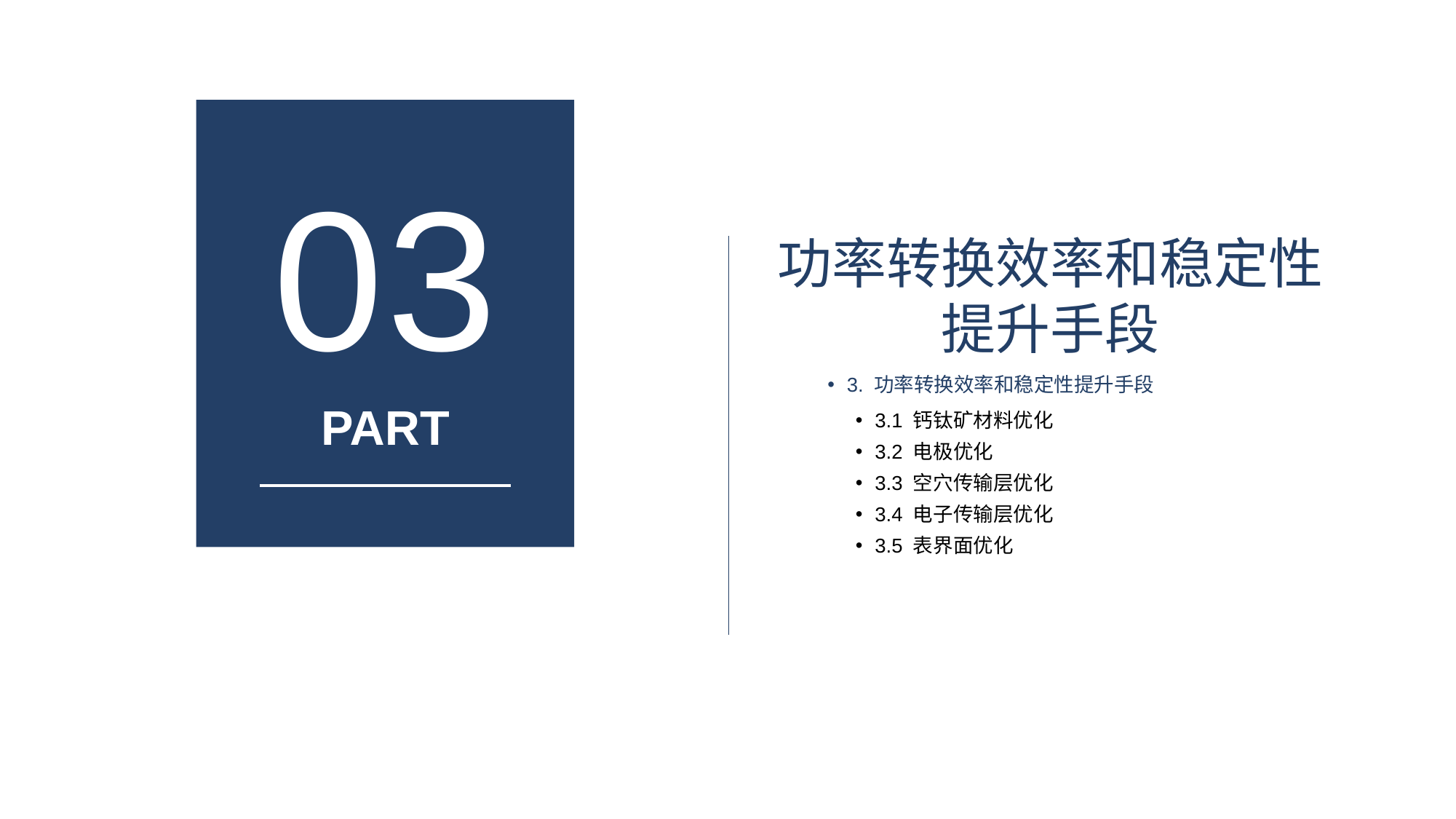

03
功率转换效率和稳定性提升手段
3. 功率转换效率和稳定性提升手段
PART
3.1 钙钛矿材料优化
3.2 电极优化
3.3 空穴传输层优化
3.4 电子传输层优化
3.5 表界面优化